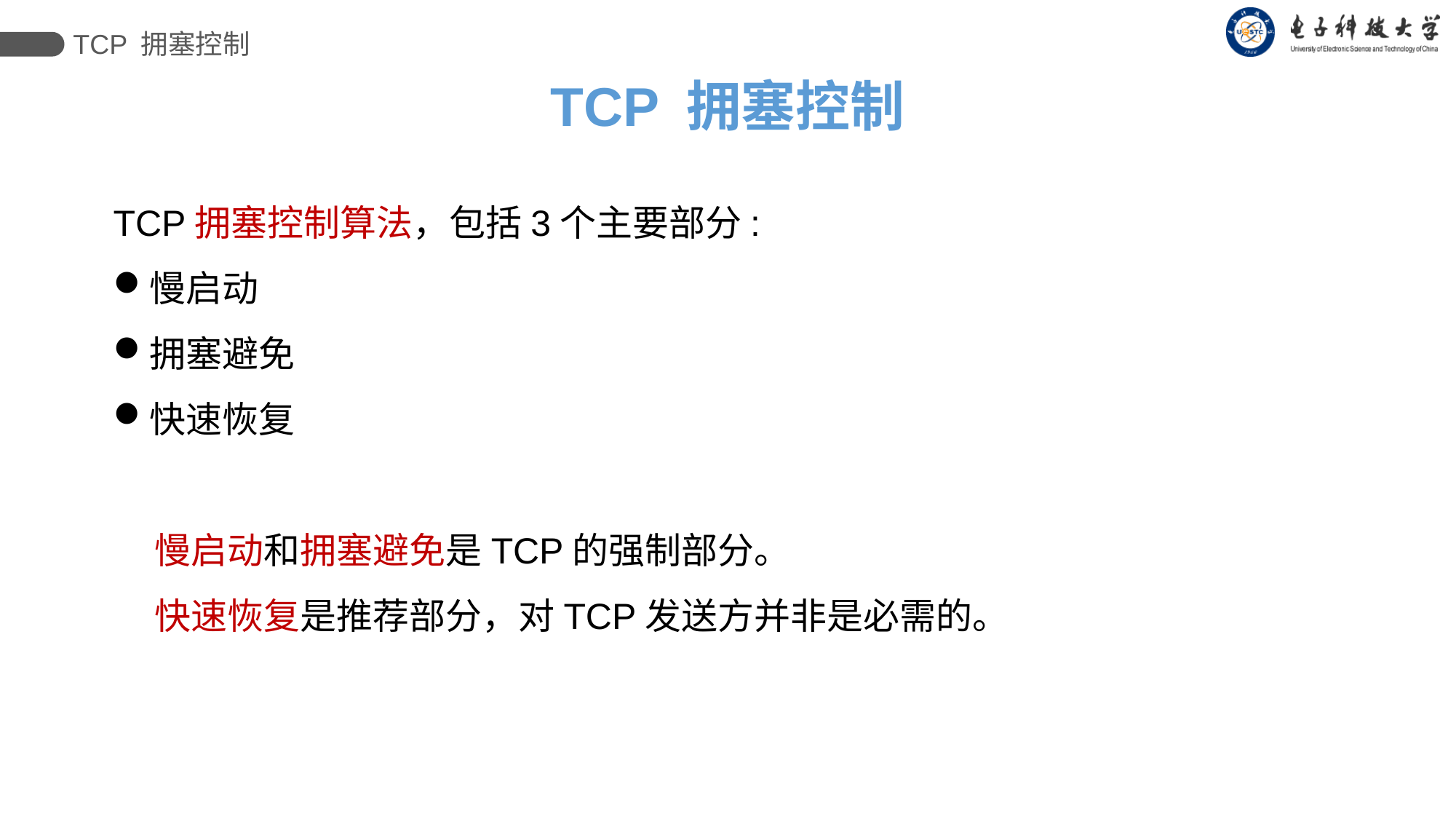

TCP 拥塞控制

TCP 拥塞控制
TCP拥塞控制算法，包括3个主要部分:
慢启动
拥塞避免
快速恢复

    慢启动和拥塞避免是TCP的强制部分。
    快速恢复是推荐部分，对TCP发送方并非是必需的。